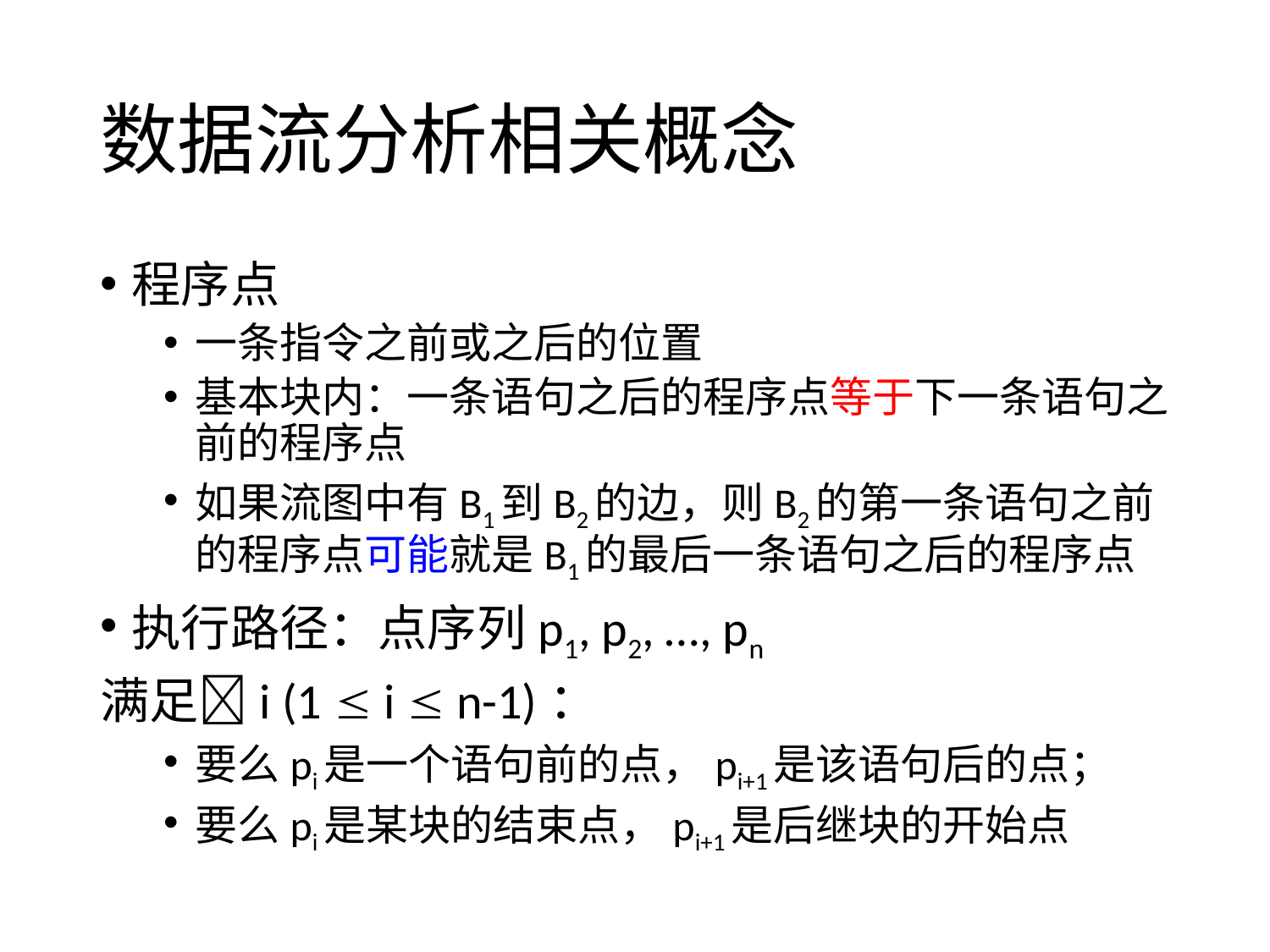

# 数据流分析相关概念
程序点
一条指令之前或之后的位置
基本块内：一条语句之后的程序点等于下一条语句之前的程序点
如果流图中有B1到B2的边，则B2的第一条语句之前的程序点可能就是B1的最后一条语句之后的程序点
执行路径：点序列p1, p2, …, pn
满足∀i (1 ≤ i ≤ n-1)：
要么pi是一个语句前的点，pi+1是该语句后的点；
要么pi是某块的结束点，pi+1是后继块的开始点